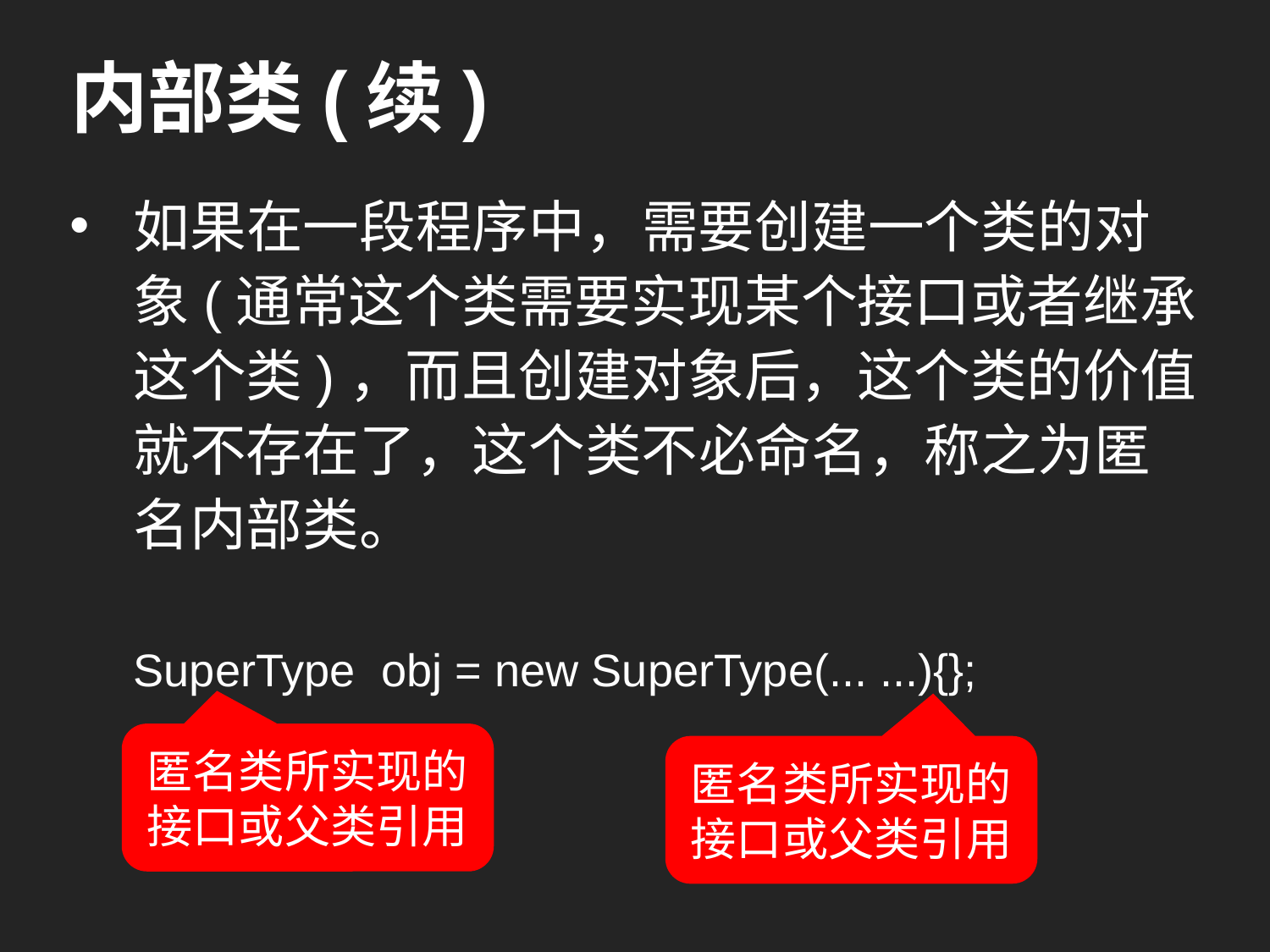

# 内部类(续)
如果在一段程序中，需要创建一个类的对象(通常这个类需要实现某个接口或者继承这个类)，而且创建对象后，这个类的价值就不存在了，这个类不必命名，称之为匿名内部类。

SuperType  obj = new SuperType(... ...){};
匿名类所实现的接口或父类引用
匿名类所实现的接口或父类引用